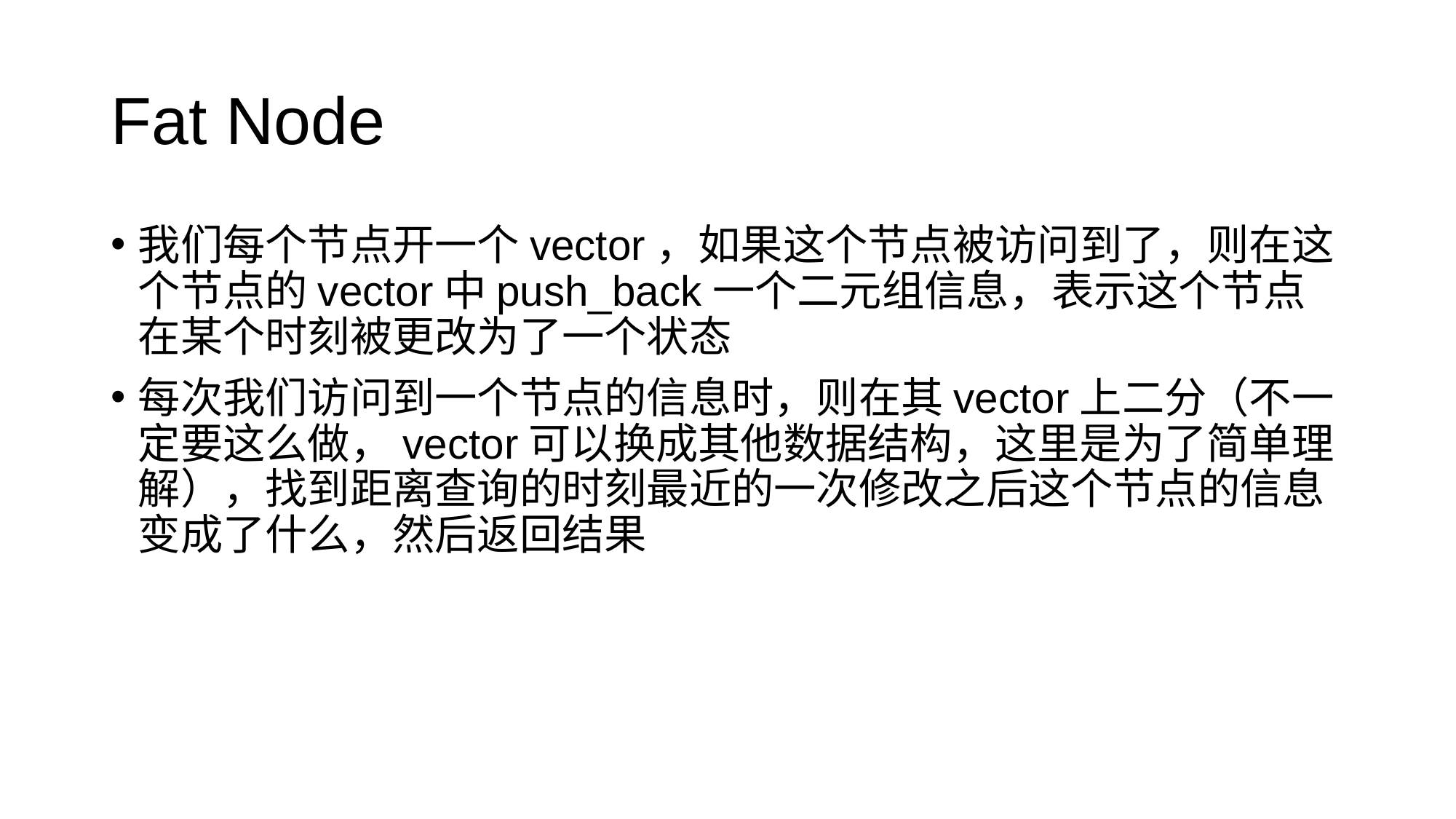

# Fat Node
我们每个节点开一个vector，如果这个节点被访问到了，则在这个节点的vector中push_back一个二元组信息，表示这个节点在某个时刻被更改为了一个状态
每次我们访问到一个节点的信息时，则在其vector上二分（不一定要这么做，vector可以换成其他数据结构，这里是为了简单理解），找到距离查询的时刻最近的一次修改之后这个节点的信息变成了什么，然后返回结果